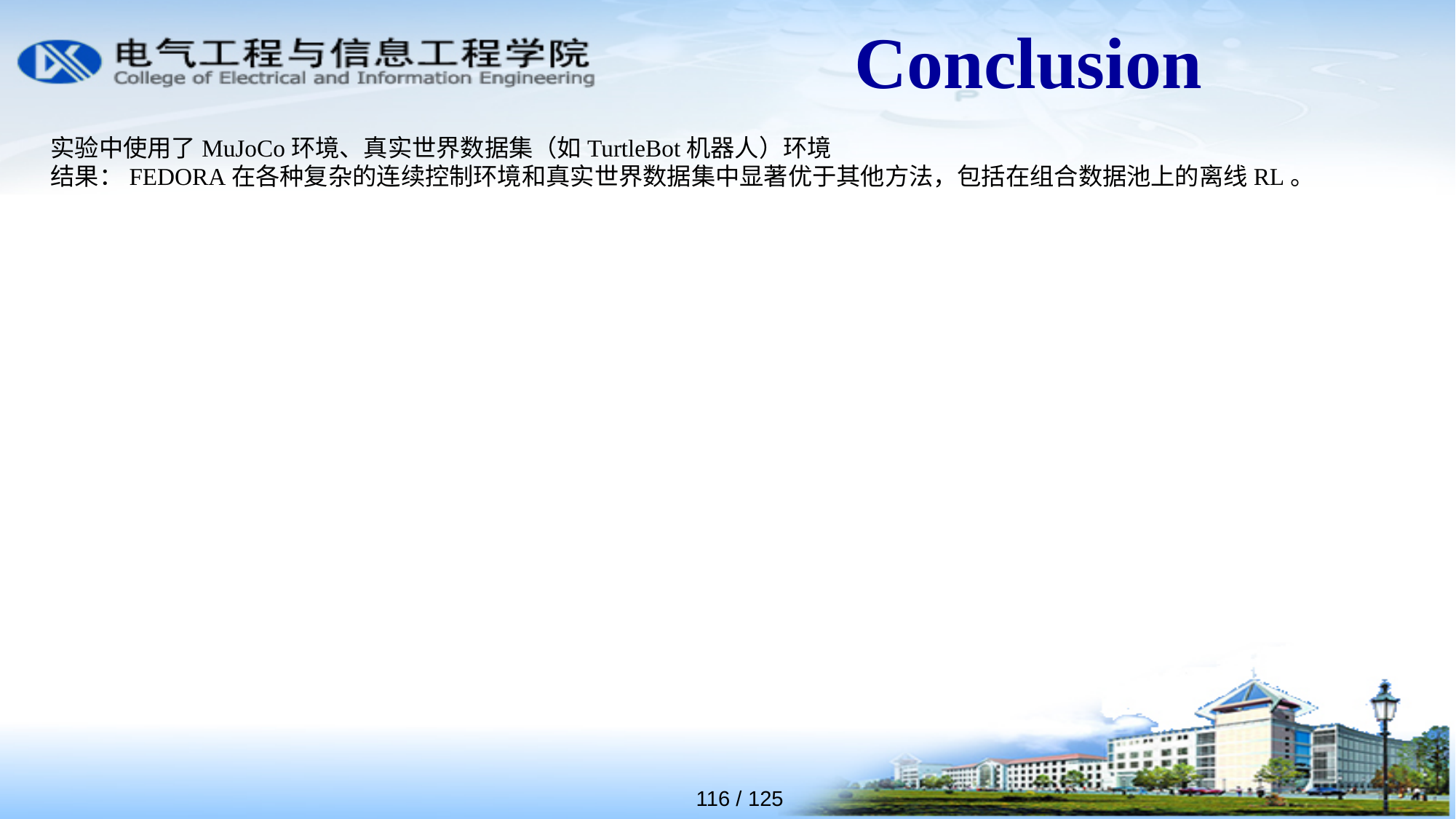

Conclusion
实验中使用了MuJoCo环境、真实世界数据集（如TurtleBot机器人）环境
结果：FEDORA在各种复杂的连续控制环境和真实世界数据集中显著优于其他方法，包括在组合数据池上的离线RL。
116 / 125